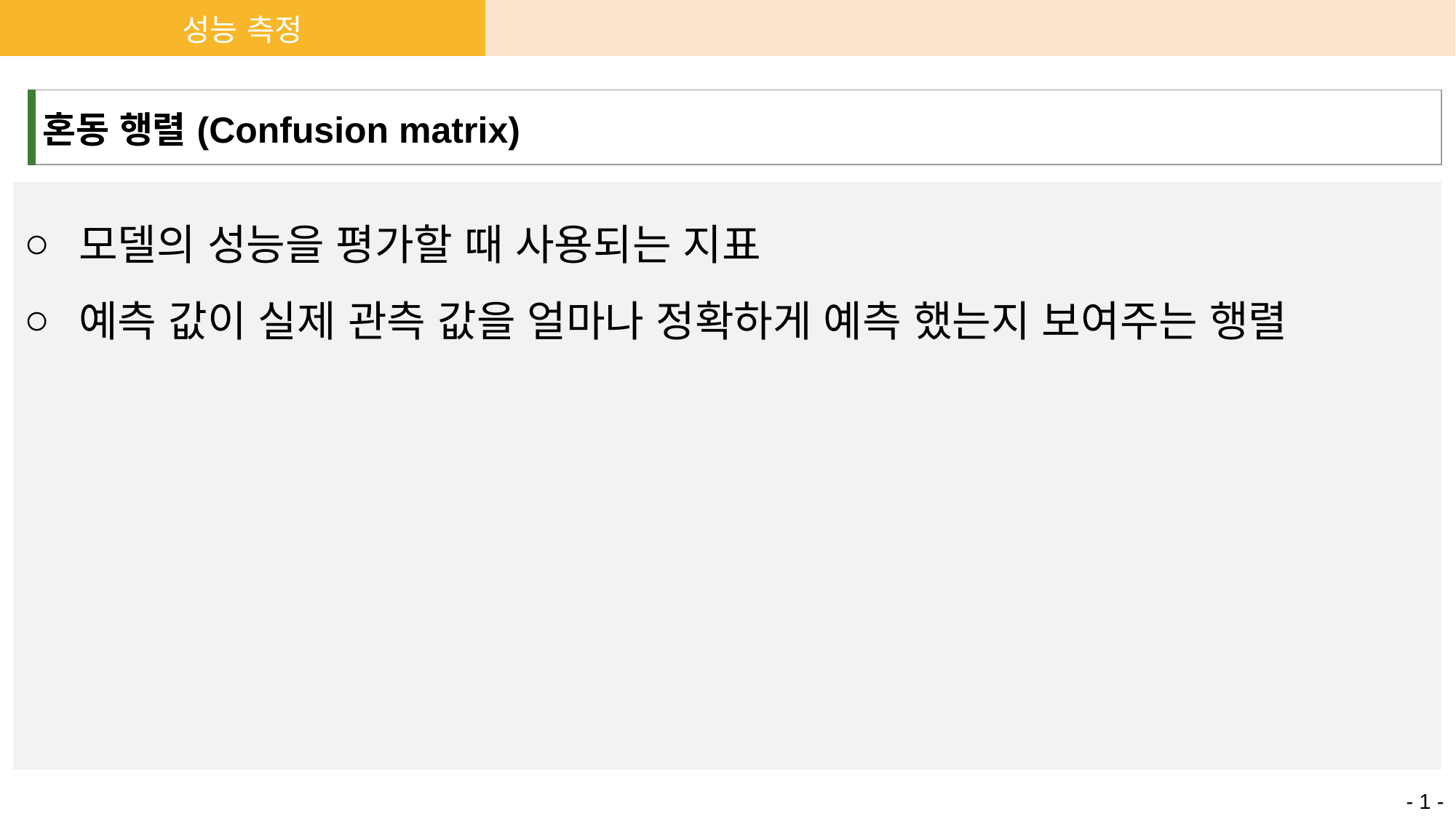

| 성능 측정 |  |  |  |
| --- | --- | --- | --- |
| 혼동 행렬(Confusion matrix) |
| --- |
모델의 성능을 평가할 때 사용되는 지표
예측 값이 실제 관측 값을 얼마나 정확하게 예측 했는지 보여주는 행렬

- 1 -